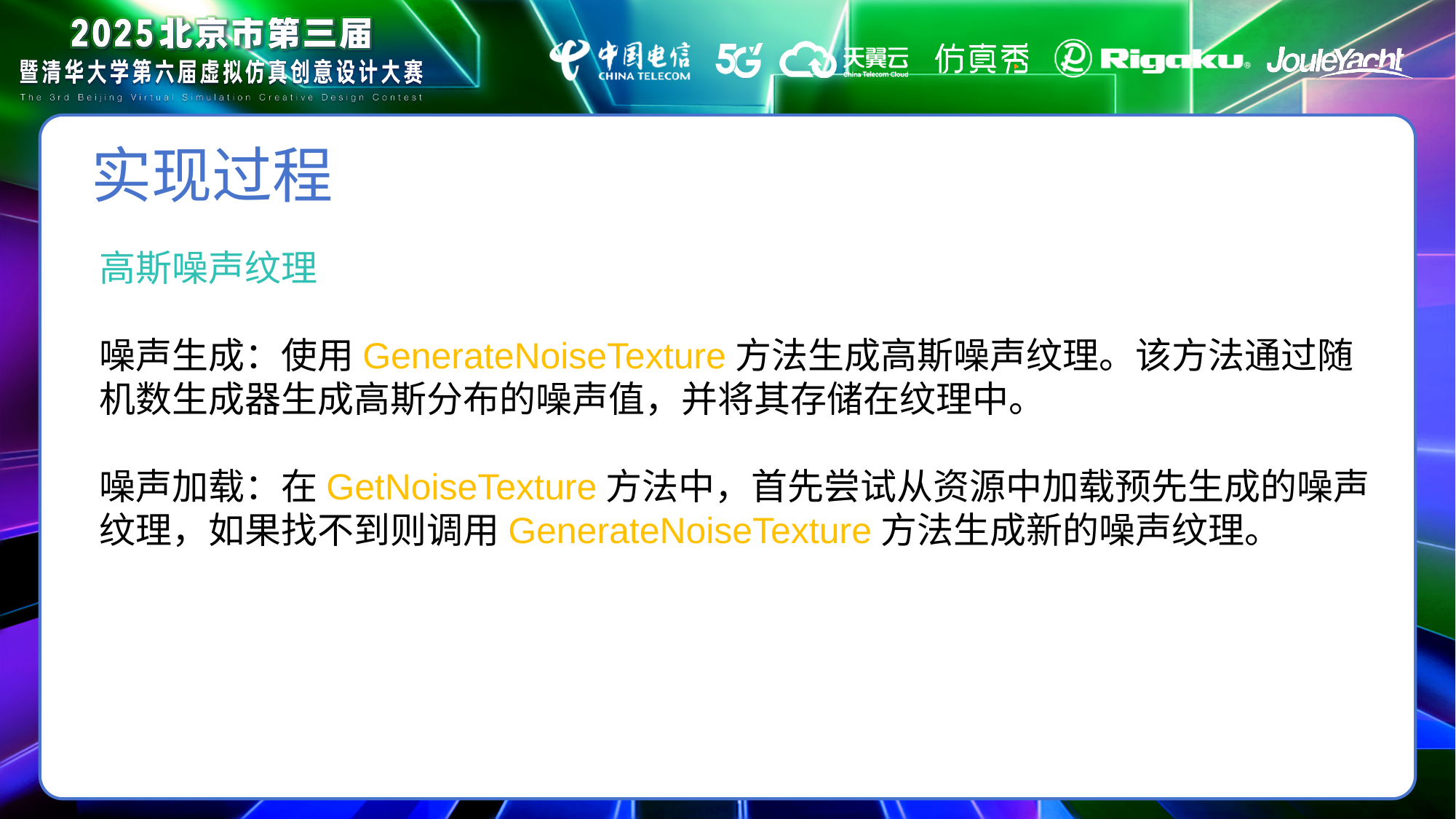

实现过程
高斯噪声纹理

噪声生成：使用GenerateNoiseTexture方法生成高斯噪声纹理。该方法通过随机数生成器生成高斯分布的噪声值，并将其存储在纹理中。

噪声加载：在GetNoiseTexture方法中，首先尝试从资源中加载预先生成的噪声纹理，如果找不到则调用GenerateNoiseTexture方法生成新的噪声纹理。